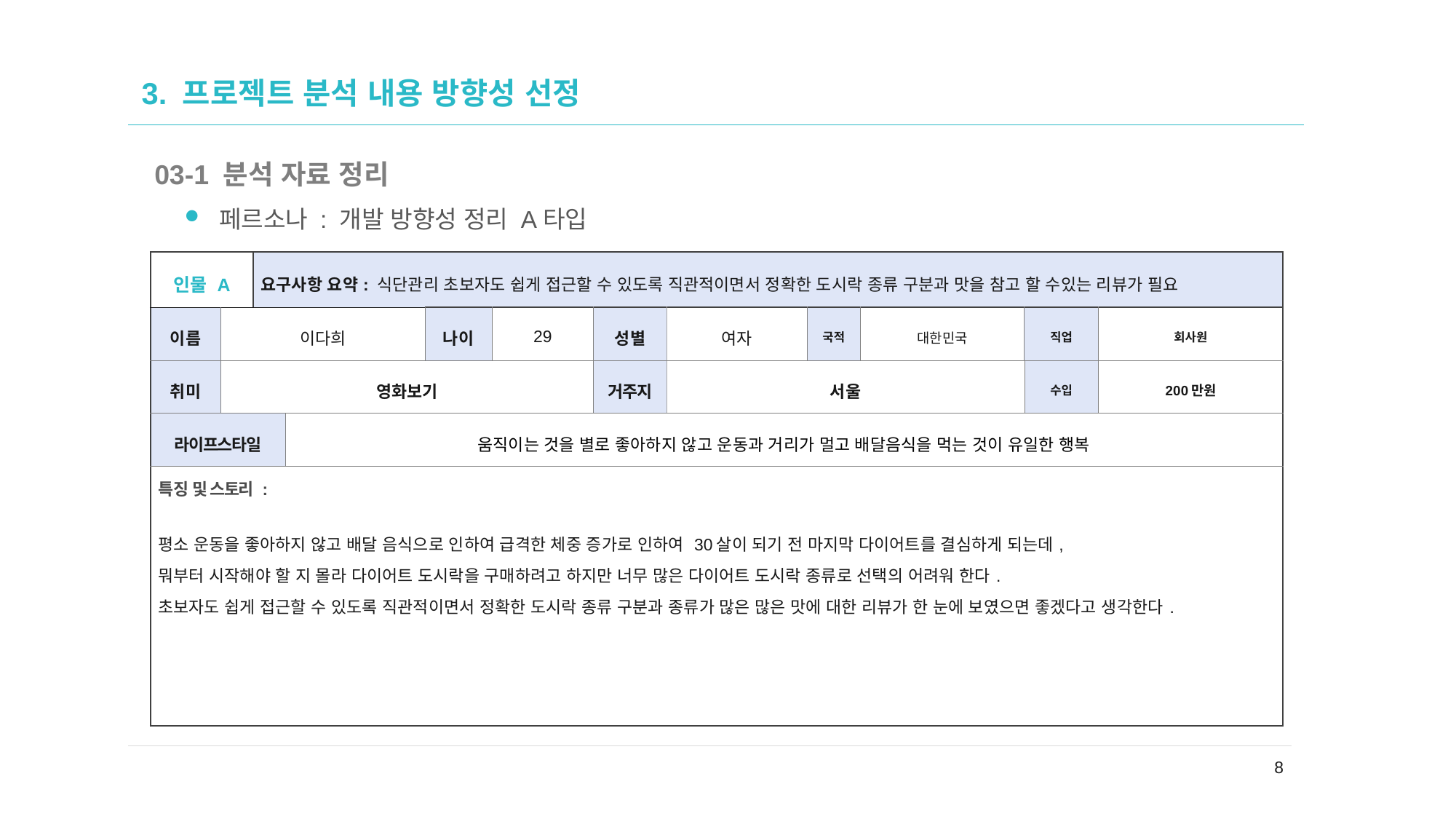

02
# 3. 프로젝트 분석 내용 방향성 선정
03-1 분석 자료 정리
페르소나 : 개발 방향성 정리 A타입
| 인물 A |  | 요구사항 요약: 식단관리 초보자도 쉽게 접근할 수 있도록 직관적이면서 정확한 도시락 종류 구분과 맛을 참고 할 수있는 리뷰가 필요 |  |  |  |  |  |  |  |  |  |
| --- | --- | --- | --- | --- | --- | --- | --- | --- | --- | --- | --- |
| 이름 | 이다희 |  |  | 나이 | 29 | 성별 | 여자 | 국적 | 대한민국 | 직업 | 회사원 |
| 취미 | 영화보기 |  |  |  |  | 거주지 | 서울 |  |  | 수입 | 200만원 |
| 라이프스타일 |  |  | 움직이는 것을 별로 좋아하지 않고 운동과 거리가 멀고 배달음식을 먹는 것이 유일한 행복 |  |  |  |  |  |  |  |  |
| 특징 및 스토리 : 평소 운동을 좋아하지 않고 배달 음식으로 인하여 급격한 체중 증가로 인하여 30살이 되기 전 마지막 다이어트를 결심하게 되는데, 뭐부터 시작해야 할 지 몰라 다이어트 도시락을 구매하려고 하지만 너무 많은 다이어트 도시락 종류로 선택의 어려워 한다. 초보자도 쉽게 접근할 수 있도록 직관적이면서 정확한 도시락 종류 구분과 종류가 많은 많은 맛에 대한 리뷰가 한 눈에 보였으면 좋겠다고 생각한다. |  |  |  |  |  |  |  |  |  |  |  |
8